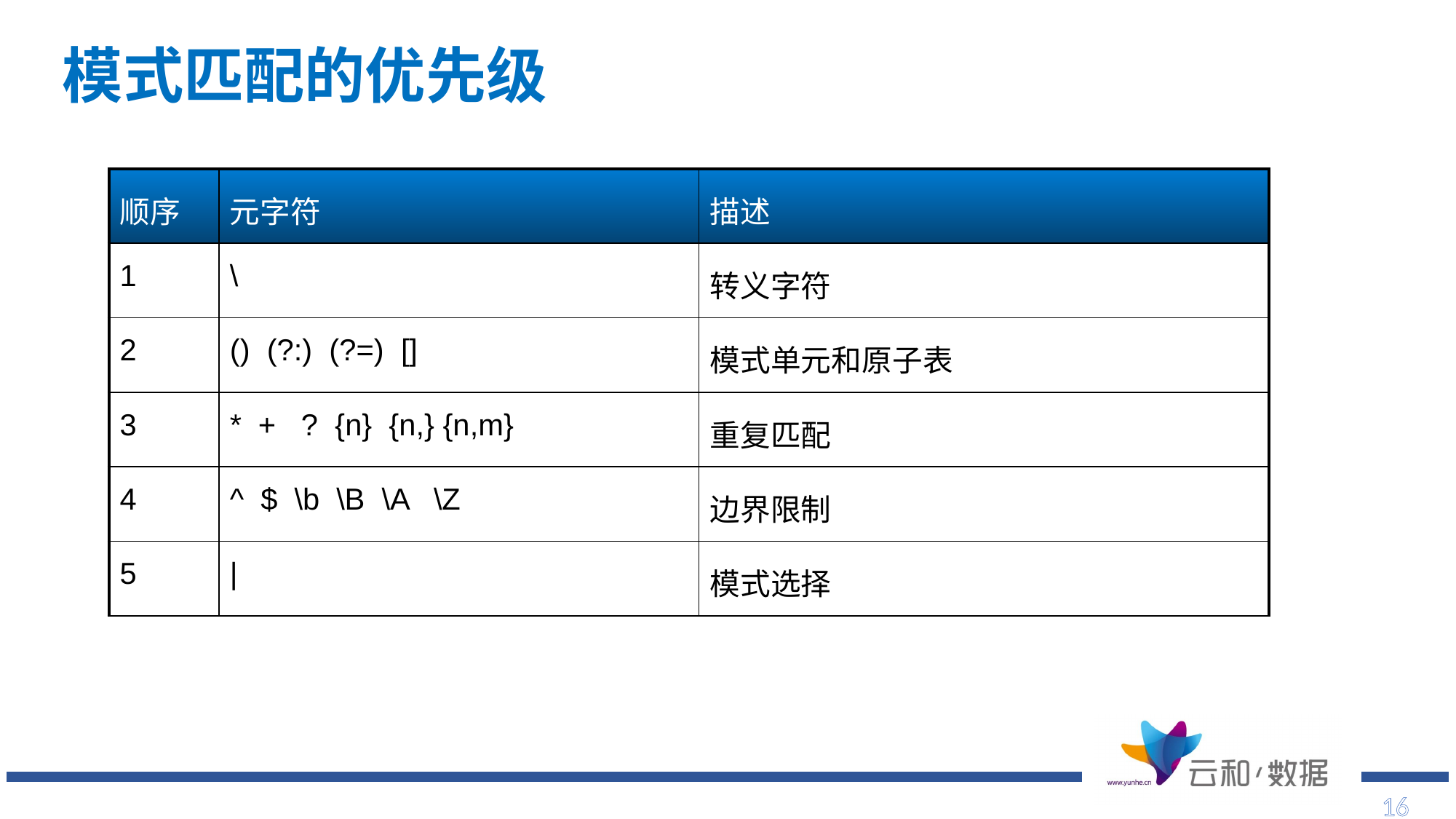

模式匹配的优先级
| 顺序 | 元字符 | 描述 |
| --- | --- | --- |
| 1 | \ | 转义字符 |
| 2 | () (?:) (?=) [] | 模式单元和原子表 |
| 3 | \* + ? {n} {n,} {n,m} | 重复匹配 |
| 4 | ^ $ \b \B \A \Z | 边界限制 |
| 5 | | | 模式选择 |